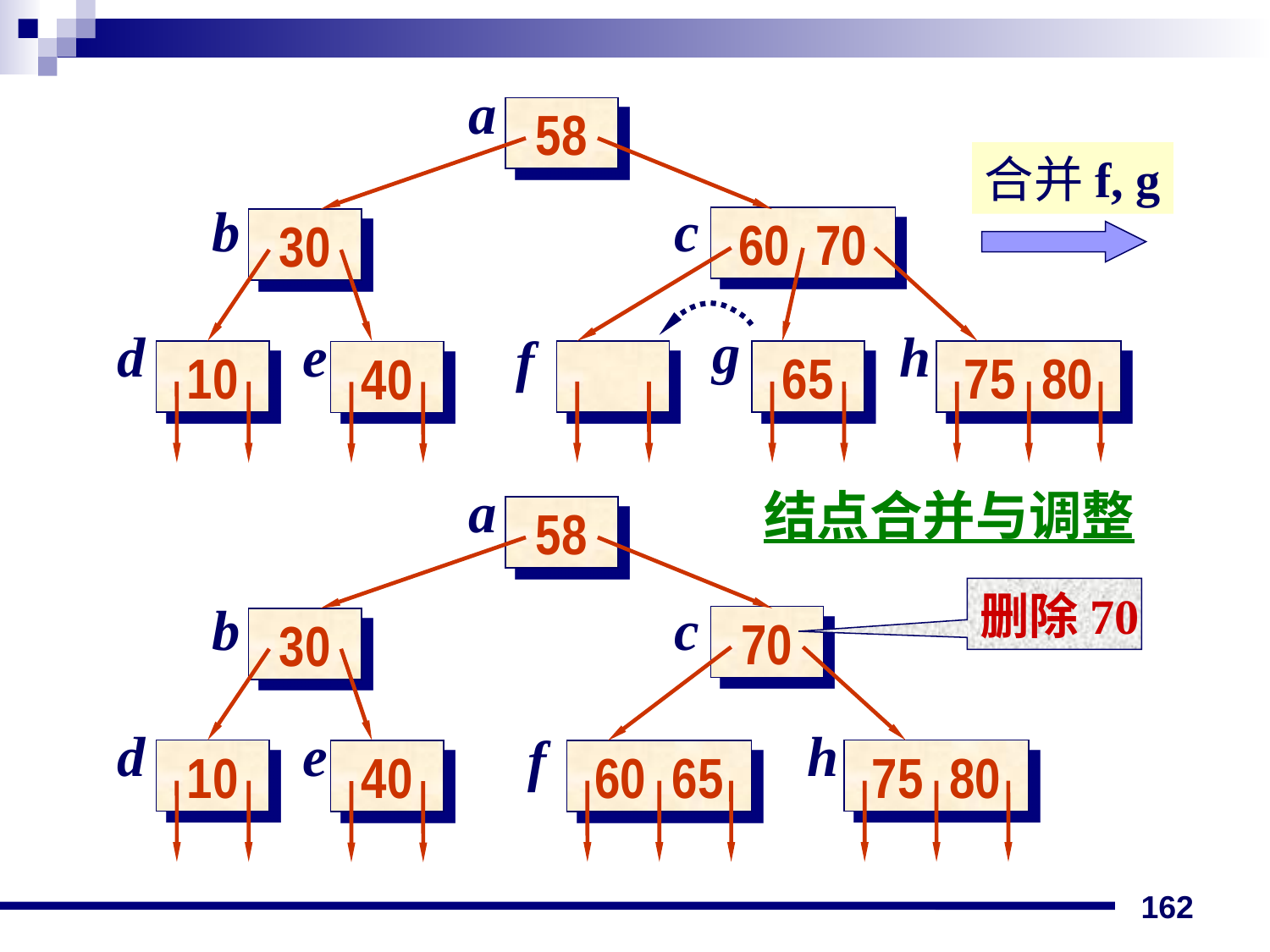

a
58

合并f, g
b
c
60  70
30

g
d
e
h
f
10

65
75  80
40

a
结点合并与调整
58

删除70
b
c
70
30

d
e
h
f
10
75  80
40
60  65

162